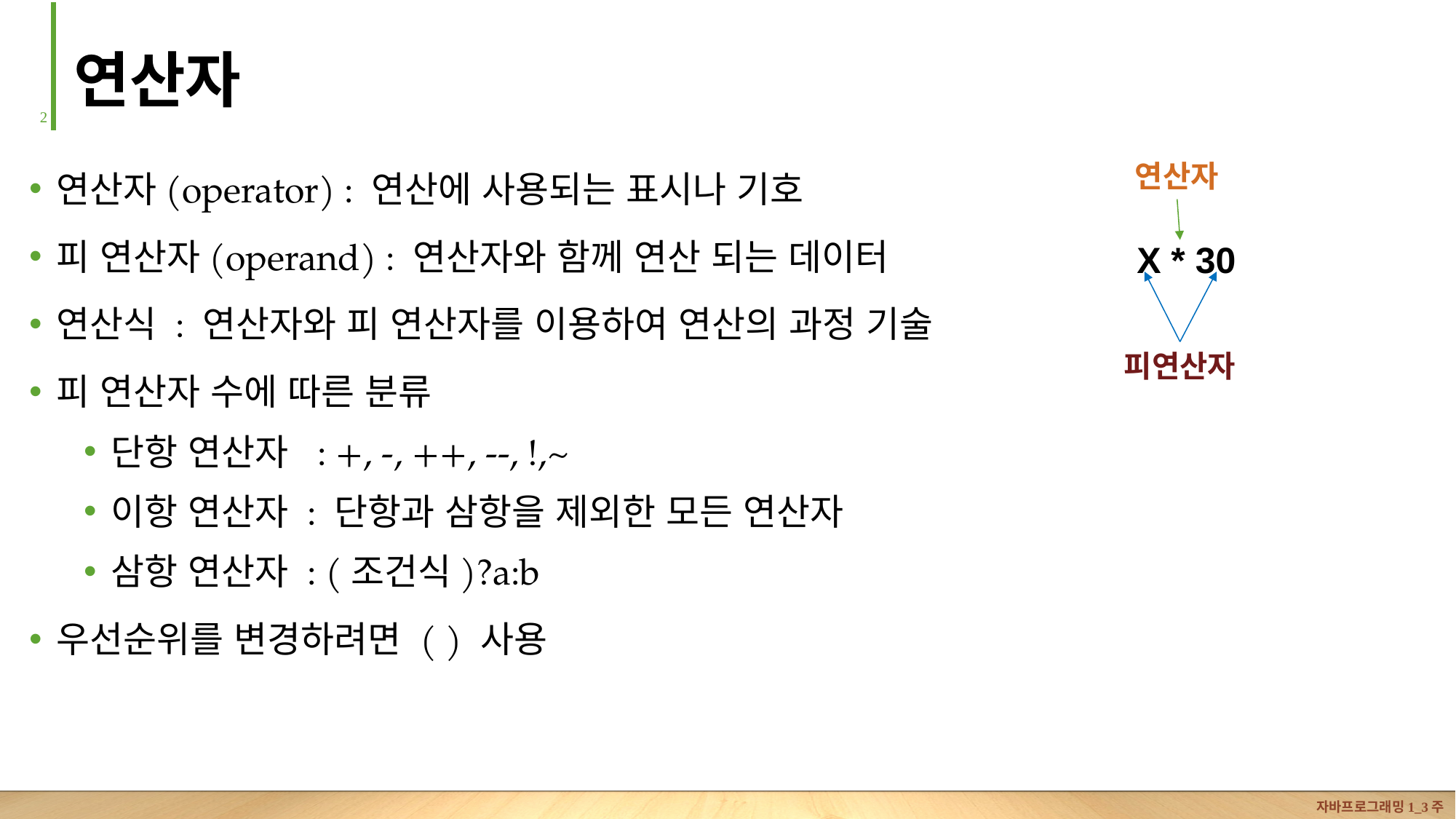

# 연산자
2
연산자(operator) : 연산에 사용되는 표시나 기호
피 연산자(operand) : 연산자와 함께 연산 되는 데이터
연산식 : 연산자와 피 연산자를 이용하여 연산의 과정 기술
피 연산자 수에 따른 분류
단항 연산자  : +, -, ++, --, !,~
이항 연산자 : 단항과 삼항을 제외한 모든 연산자
삼항 연산자 : (조건식)?a:b
우선순위를 변경하려면 ( ) 사용

연산자
X * 30
피연산자
자바프로그래밍1_3주